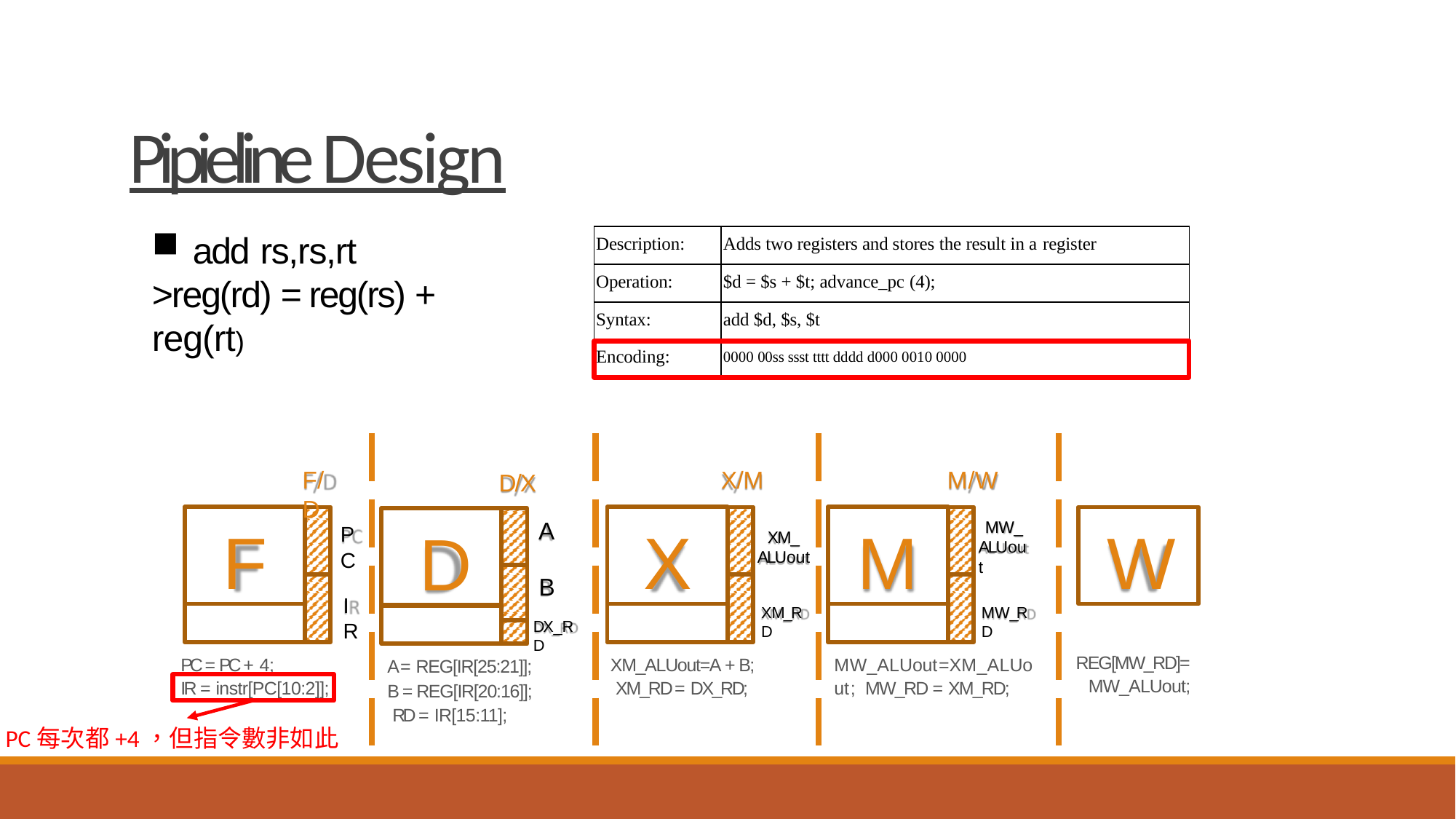

# Pipieline Design
add rs,rs,rt
>reg(rd) = reg(rs) + reg(rt)
| Description: | Adds two registers and stores the result in a register |
| --- | --- |
| Operation: | $d = $s + $t; advance\_pc (4); |
| Syntax: | add $d, $s, $t |
| Encoding: | 0000 00ss ssst tttt dddd d000 0010 0000 |

F/D
X/M
M/W
D/X

F

X

M

W

D

A
MW_
ALUout

PC

XM_
ALUout

B
DX_RD

IR

XM_RD
MW_RD

REG[MW_RD]=
MW_ALUout;
PC = PC + 4;
IR = instr[PC[10:2]];
XM_ALUout=A + B;  XM_RD = DX_RD;
MW_ALUout=XM_ALUout;  MW_RD = XM_RD;
A = REG[IR[25:21]];
B = REG[IR[20:16]];  RD = IR[15:11];

PC每次都+4，但指令數非如此